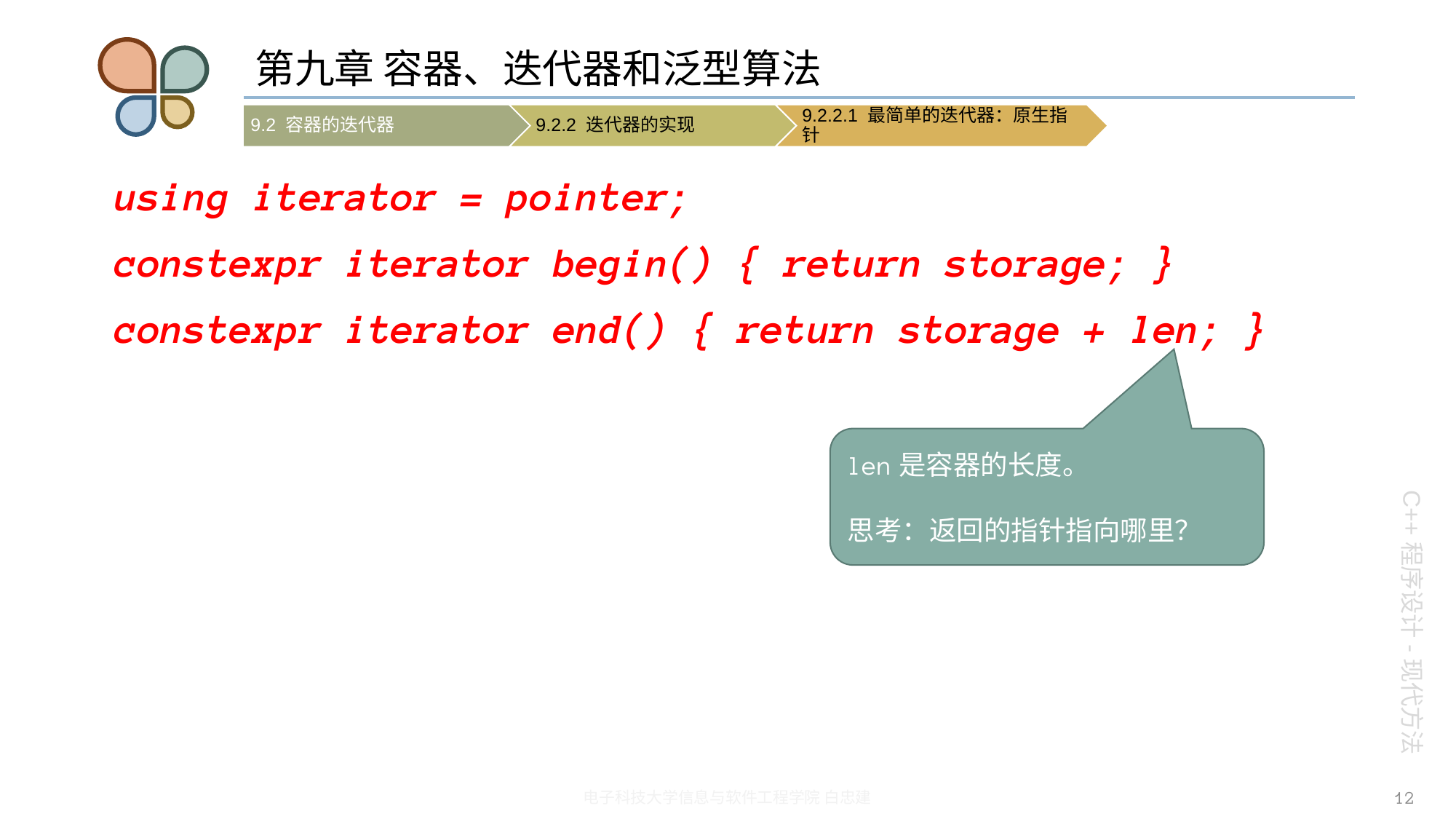

# 第九章 容器、迭代器和泛型算法
9.2 容器的迭代器
9.2.2 迭代器的实现
9.2.2.1 最简单的迭代器：原生指针
using iterator = pointer;
constexpr iterator begin() { return storage; }
constexpr iterator end() { return storage + len; }

len是容器的长度。

思考：返回的指针指向哪里？
12